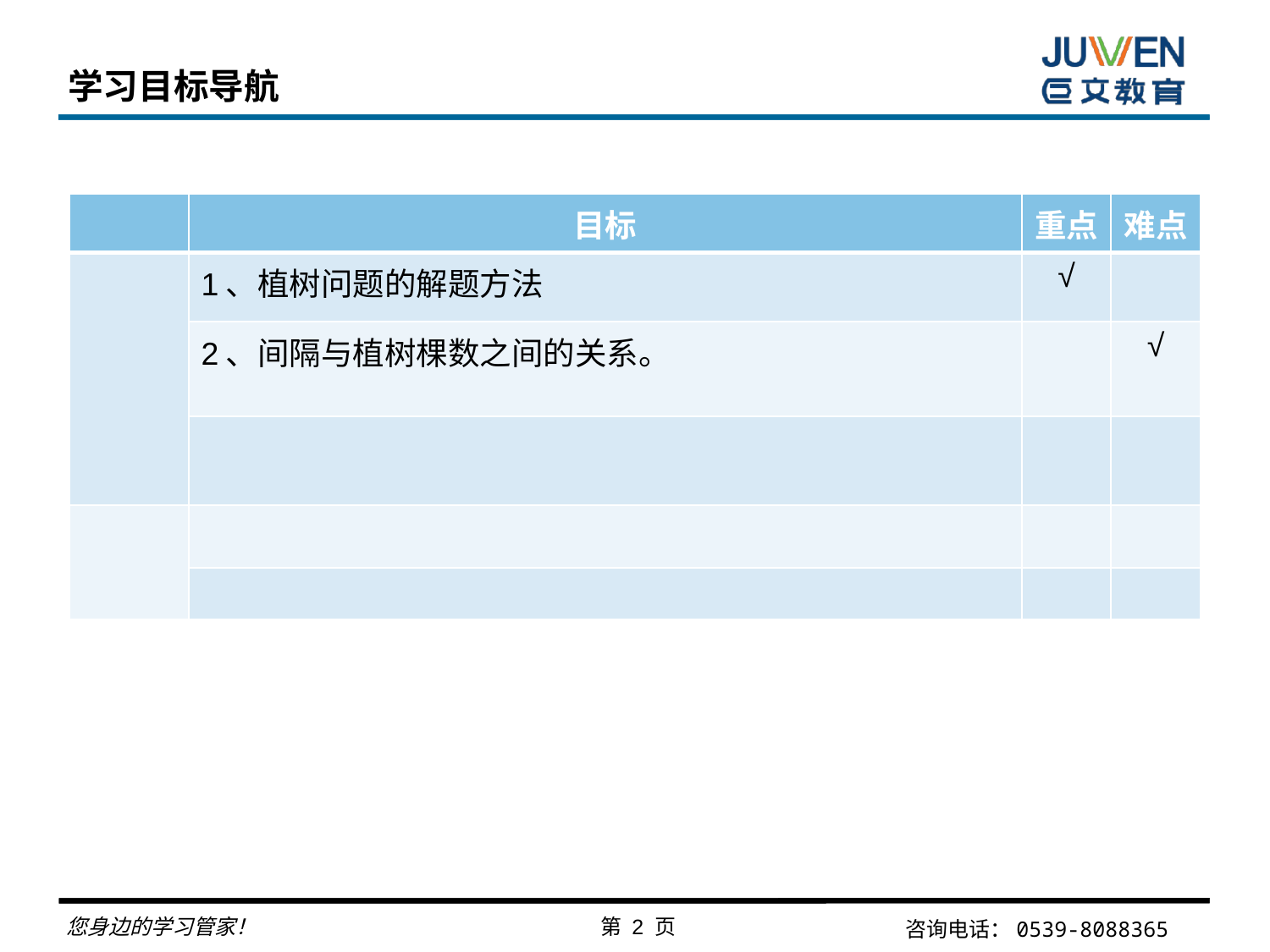

# 学习目标导航
|  | 目标 | 重点 | 难点 |
| --- | --- | --- | --- |
|  | 1、植树问题的解题方法 | √ |  |
|  | 2、间隔与植树棵数之间的关系。 |  | √ |
|  |  |  |  |
|  |  |  |  |
|  |  |  |  |